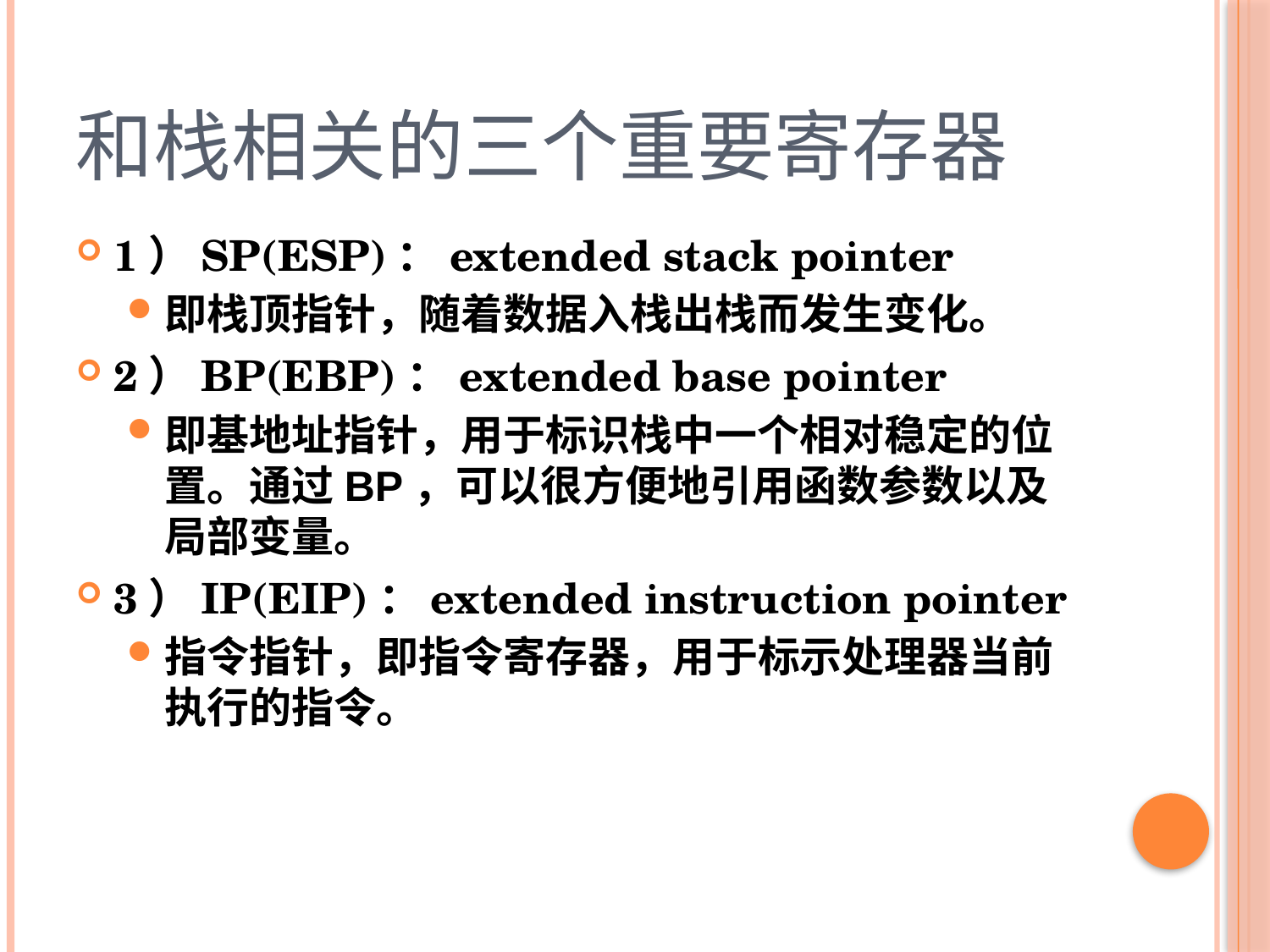

# 和栈相关的三个重要寄存器
1）SP(ESP)：extended stack pointer
即栈顶指针，随着数据入栈出栈而发生变化。
2）BP(EBP)：extended base pointer
即基地址指针，用于标识栈中一个相对稳定的位置。通过BP，可以很方便地引用函数参数以及局部变量。
3）IP(EIP)：extended instruction pointer
指令指针，即指令寄存器，用于标示处理器当前执行的指令。